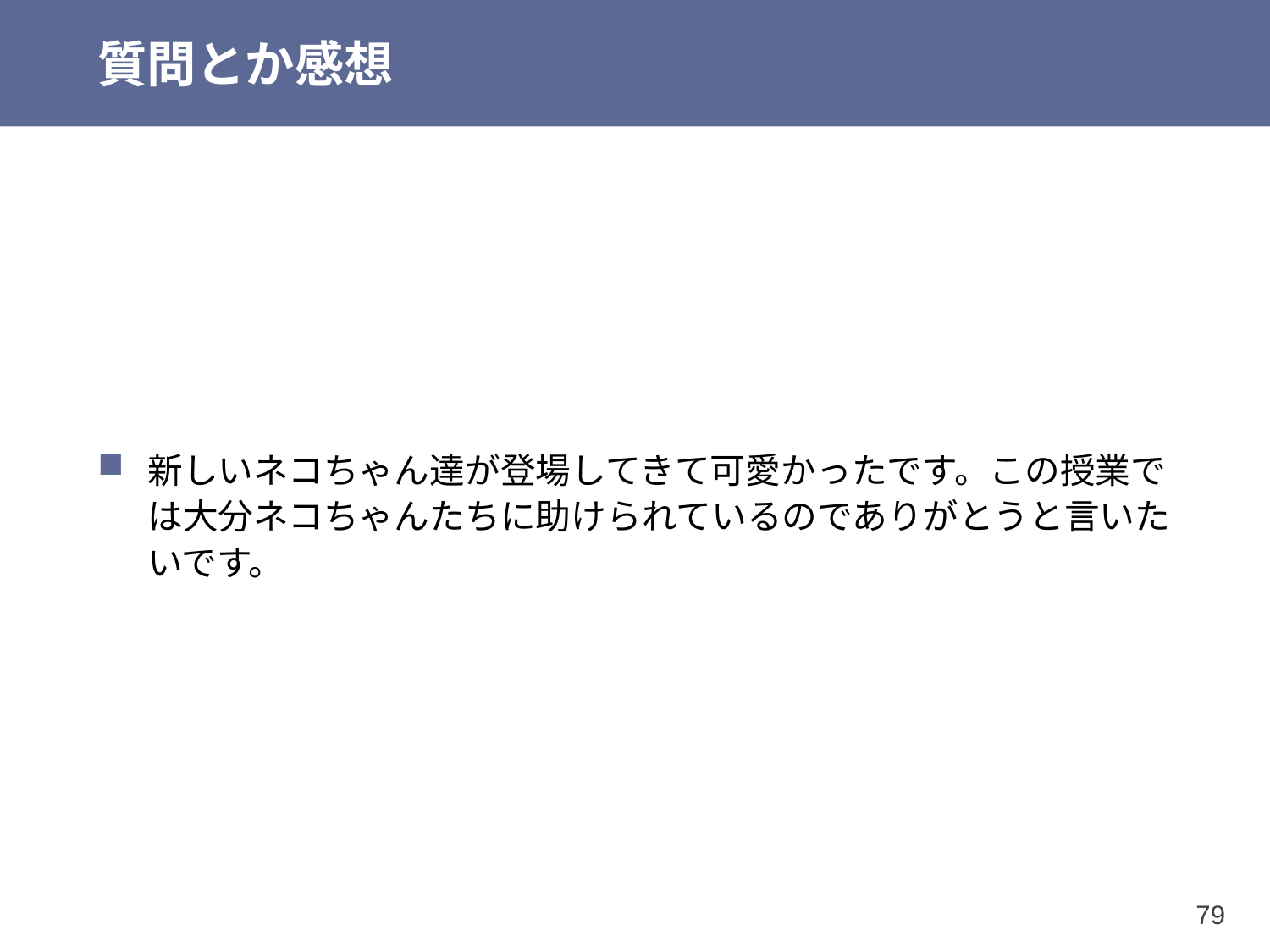

# 質問とか感想
新しいネコちゃん達が登場してきて可愛かったです。この授業では大分ネコちゃんたちに助けられているのでありがとうと言いたいです。